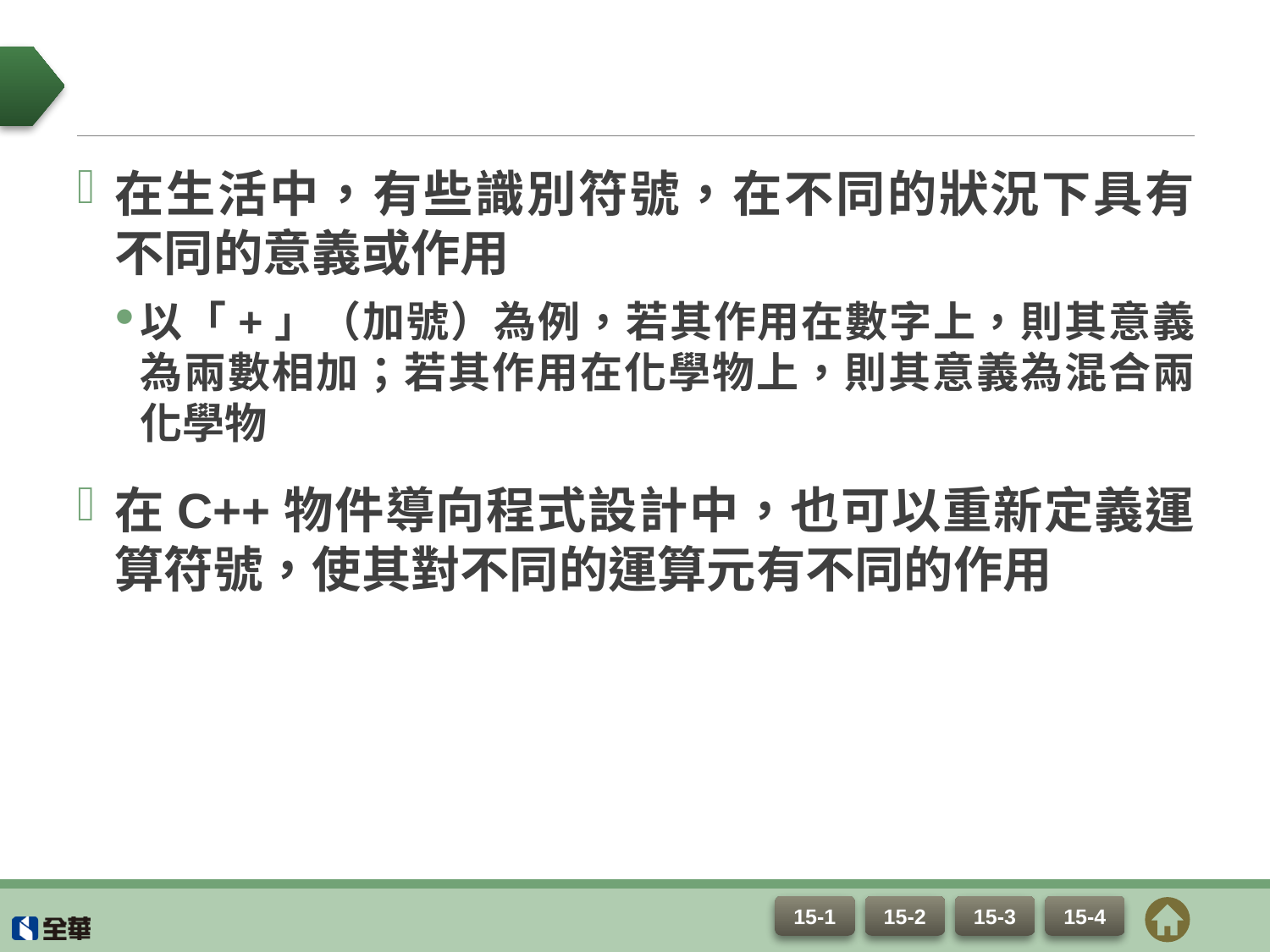

#

在生活中，有些識別符號，在不同的狀況下具有不同的意義或作用
以「+」（加號）為例，若其作用在數字上，則其意義為兩數相加；若其作用在化學物上，則其意義為混合兩化學物
在C++物件導向程式設計中，也可以重新定義運算符號，使其對不同的運算元有不同的作用